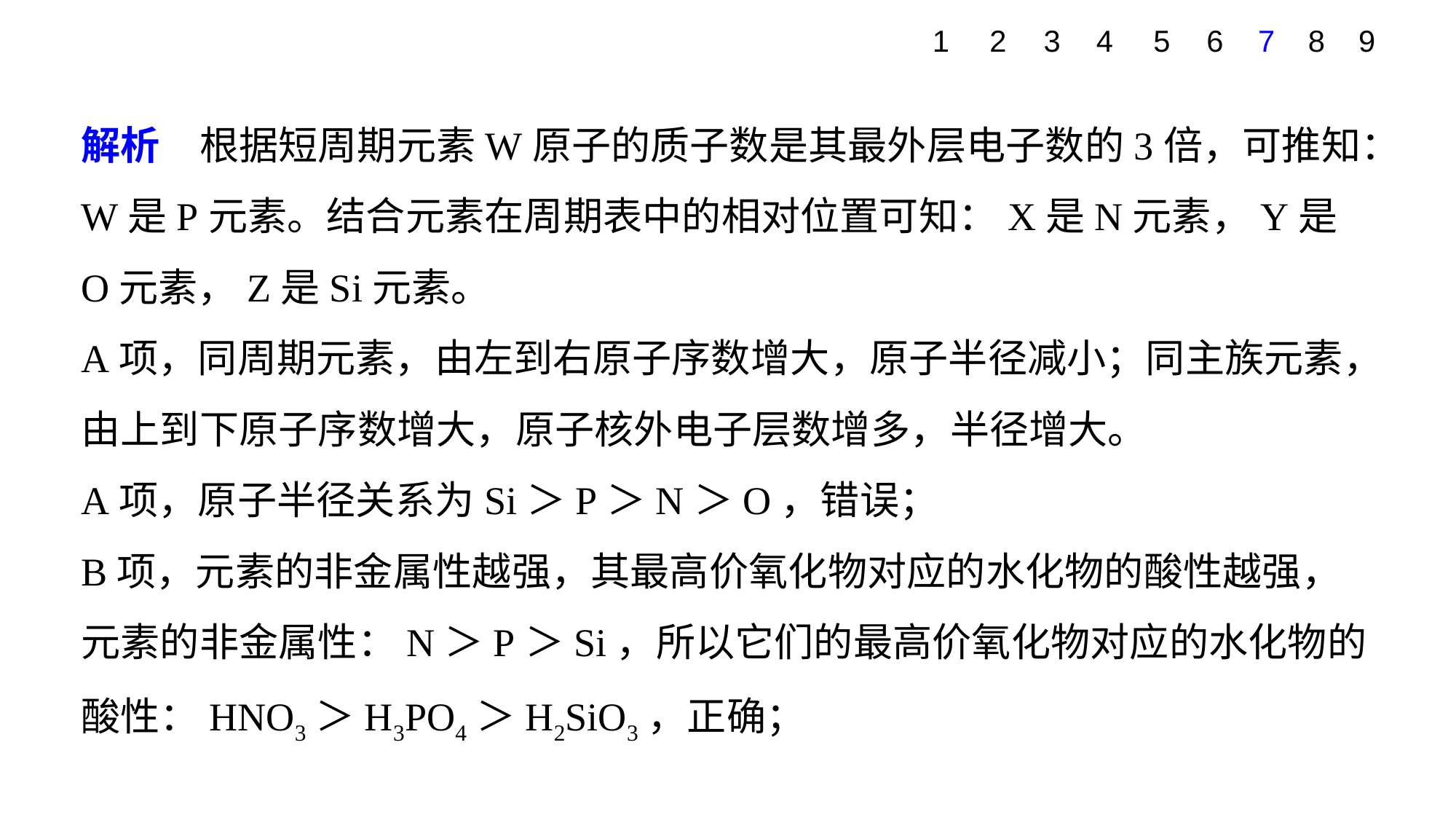

6
7
8
9
1
2
3
4
5
解析　根据短周期元素W原子的质子数是其最外层电子数的3倍，可推知：W是P元素。结合元素在周期表中的相对位置可知：X是N元素，Y是O元素，Z是Si元素。
A项，同周期元素，由左到右原子序数增大，原子半径减小；同主族元素，由上到下原子序数增大，原子核外电子层数增多，半径增大。
A项，原子半径关系为Si＞P＞N＞O，错误；
B项，元素的非金属性越强，其最高价氧化物对应的水化物的酸性越强，元素的非金属性：N＞P＞Si，所以它们的最高价氧化物对应的水化物的酸性：HNO3＞H3PO4＞H2SiO3，正确；